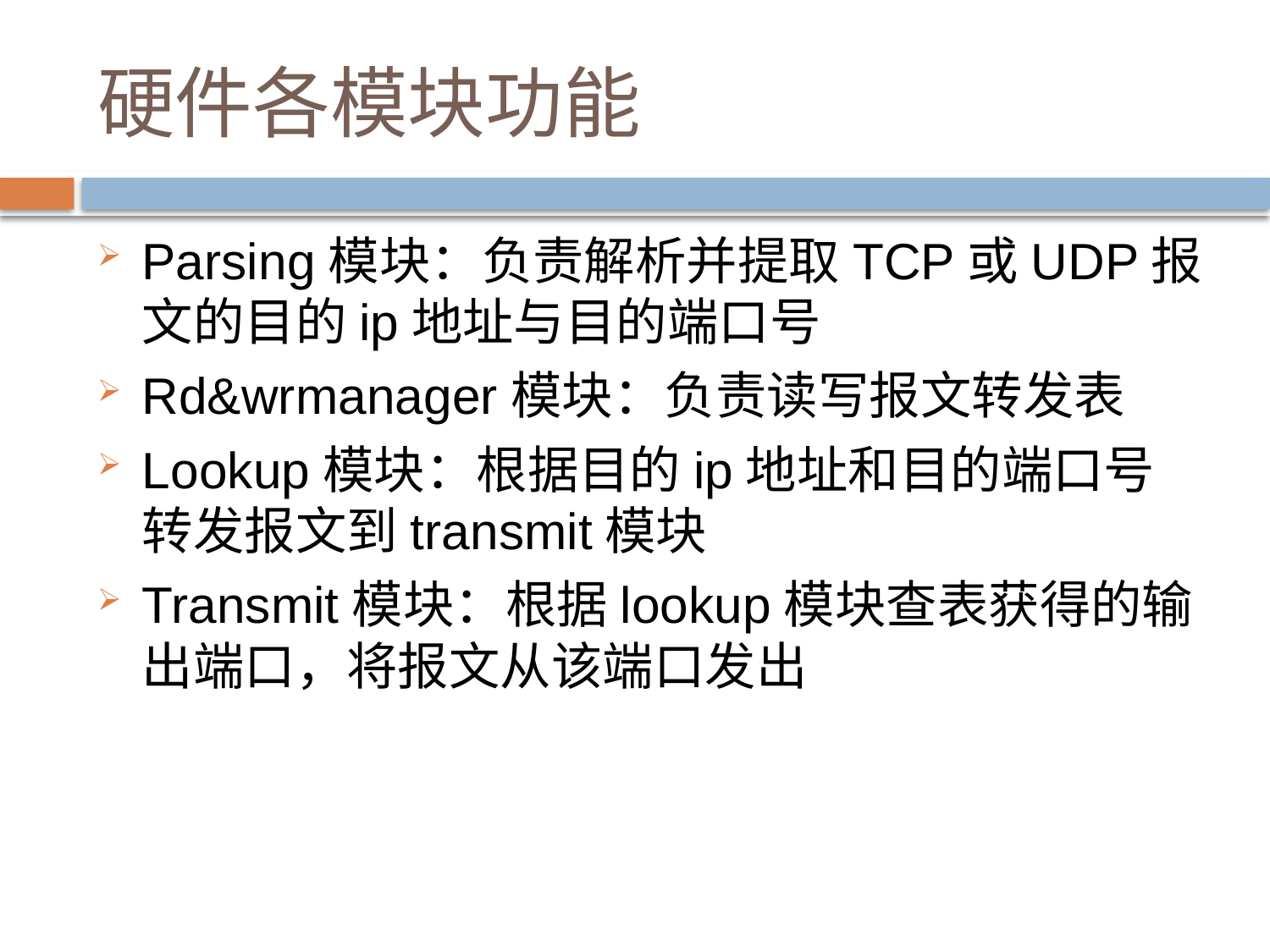

# 硬件各模块功能
Parsing模块：负责解析并提取TCP或UDP报文的目的ip地址与目的端口号
Rd&wrmanager模块：负责读写报文转发表
Lookup模块：根据目的ip地址和目的端口号转发报文到transmit模块
Transmit模块：根据lookup模块查表获得的输出端口，将报文从该端口发出